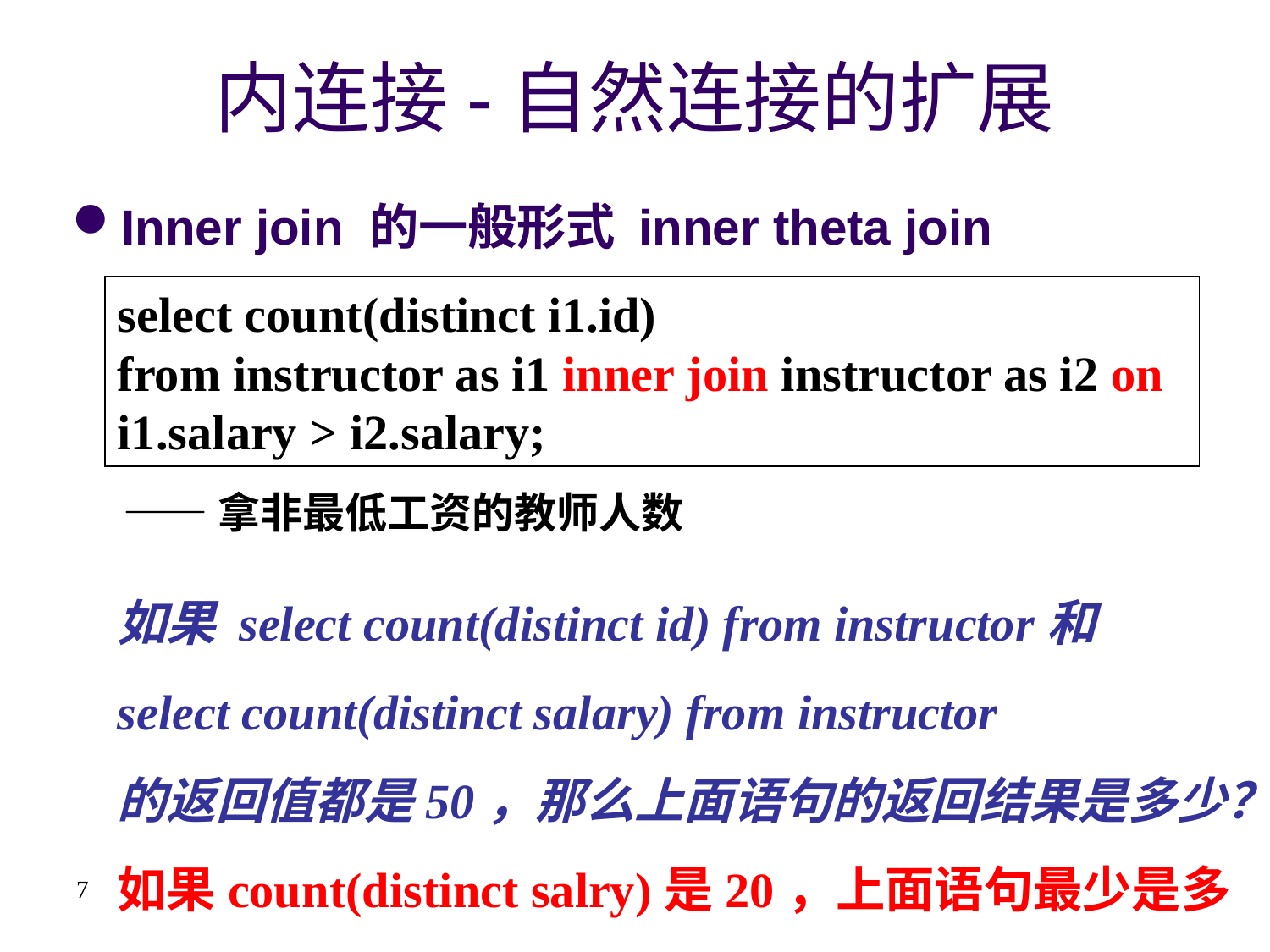

# 内连接-自然连接的扩展
Inner join 的一般形式 inner theta join
select count(distinct i1.id)
from instructor as i1 inner join instructor as i2 on i1.salary > i2.salary;
——拿非最低工资的教师人数
如果 select count(distinct id) from instructor和
select count(distinct salary) from instructor
的返回值都是50，那么上面语句的返回结果是多少？
如果count(distinct salry)是20，上面语句最少是多少？
7